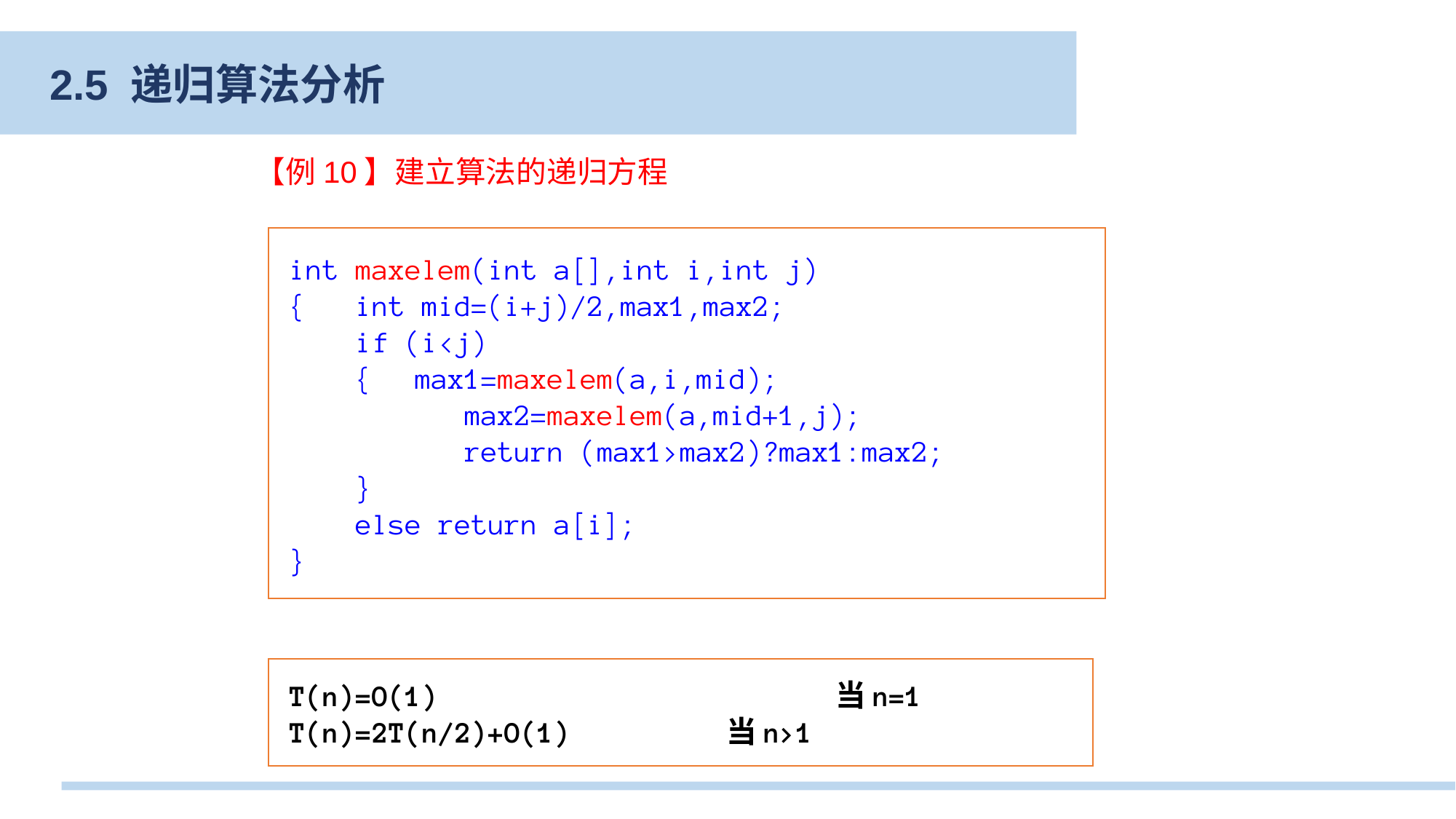

2.5 递归算法分析
【例10】建立算法的递归方程
int maxelem(int a[],int i,int j)
{   int mid=(i+j)/2,max1,max2;
    if (i<j)
    {	 max1=maxelem(a,i,mid);
	    max2=maxelem(a,mid+1,j);
	    return (max1>max2)?max1:max2;
    }
    else return a[i];
}
T(n)=O(1)		       	当n=1
T(n)=2T(n/2)+O(1)		当n>1